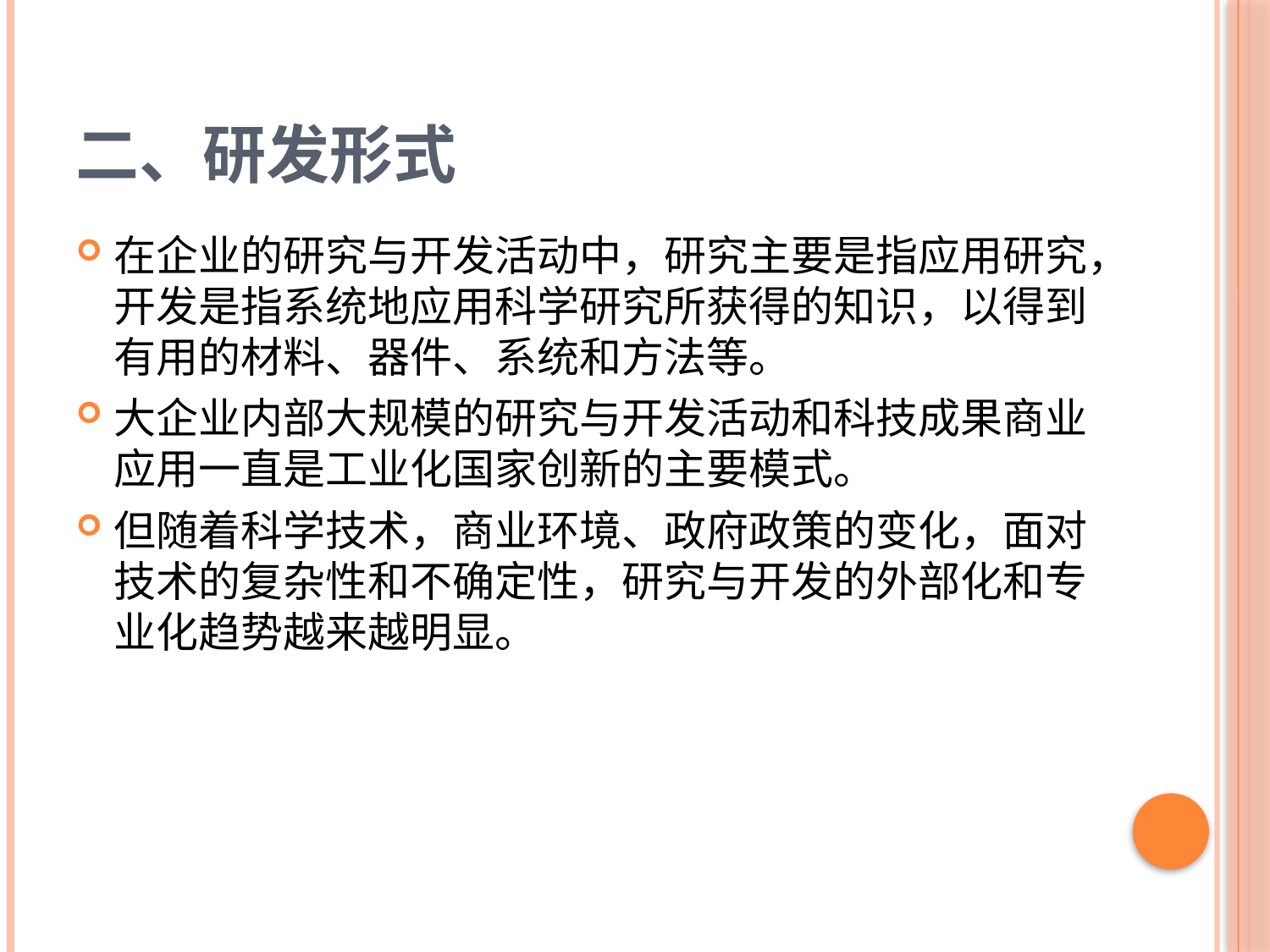

# 二、研发形式
在企业的研究与开发活动中，研究主要是指应用研究，开发是指系统地应用科学研究所获得的知识，以得到有用的材料、器件、系统和方法等。
大企业内部大规模的研究与开发活动和科技成果商业应用一直是工业化国家创新的主要模式。
但随着科学技术，商业环境、政府政策的变化，面对技术的复杂性和不确定性，研究与开发的外部化和专业化趋势越来越明显。